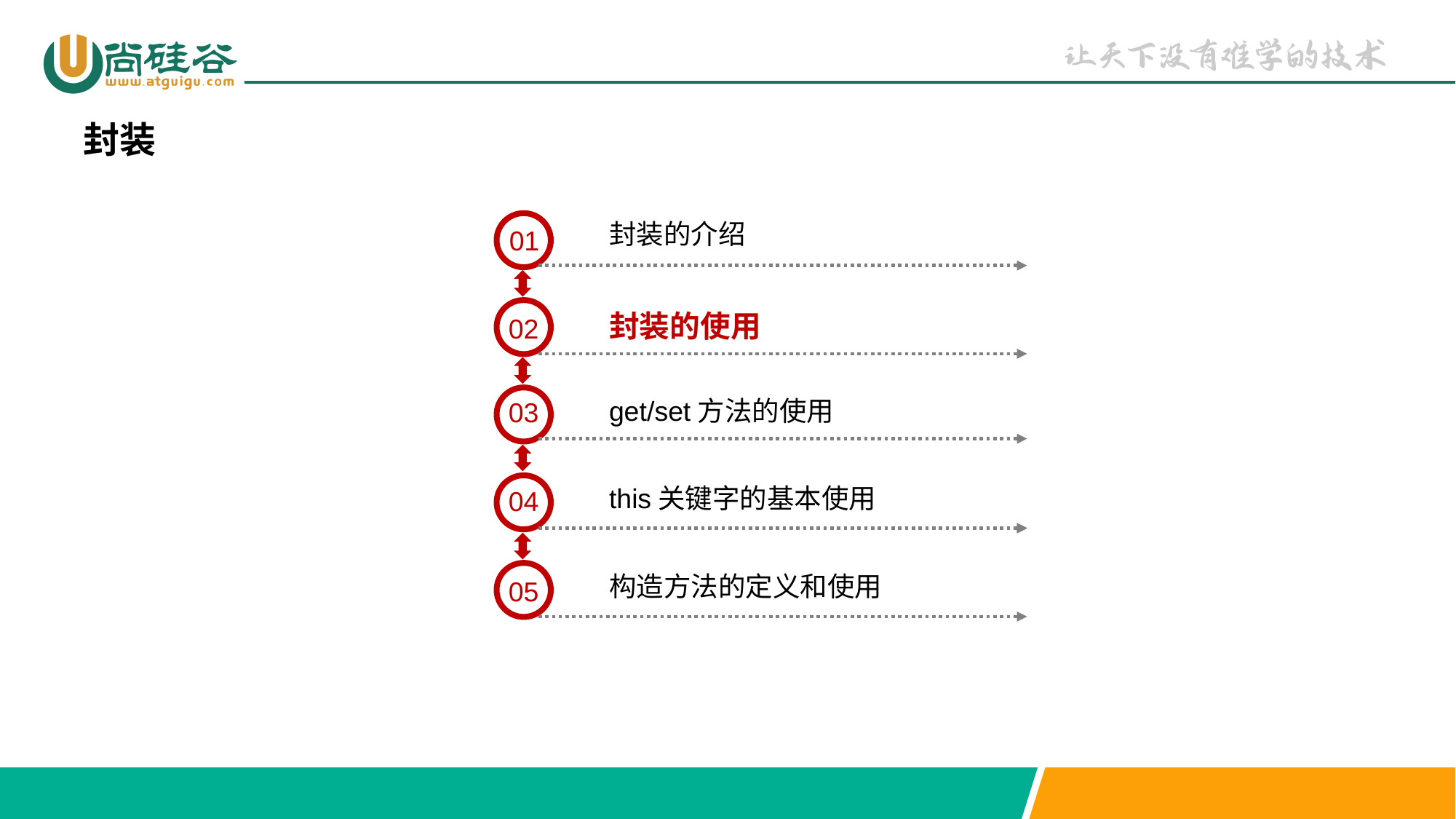

封装

封装的介绍
01

封装的使用
02

get/set方法的使用
03

this关键字的基本使用
04

构造方法的定义和使用
05